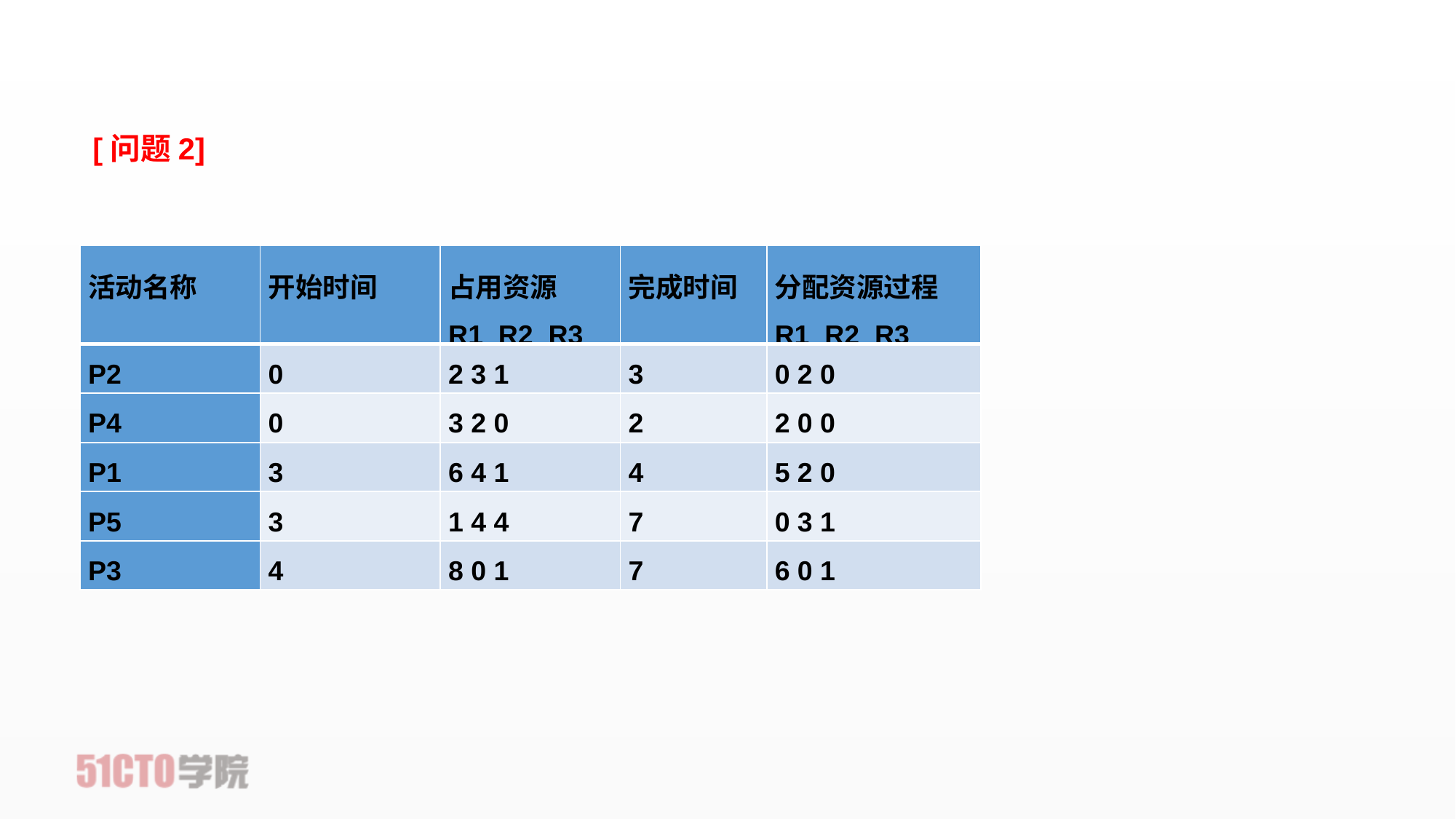

[问题2]

| 活动名称 | 开始时间 | 占用资源 R1 R2 R3 | 完成时间 | 分配资源过程 R1 R2 R3 |
| --- | --- | --- | --- | --- |
| P2 | 0 | 2 3 1 | 3 | 0 2 0 |
| P4 | 0 | 3 2 0 | 2 | 2 0 0 |
| P1 | 3 | 6 4 1 | 4 | 5 2 0 |
| P5 | 3 | 1 4 4 | 7 | 0 3 1 |
| P3 | 4 | 8 0 1 | 7 | 6 0 1 |